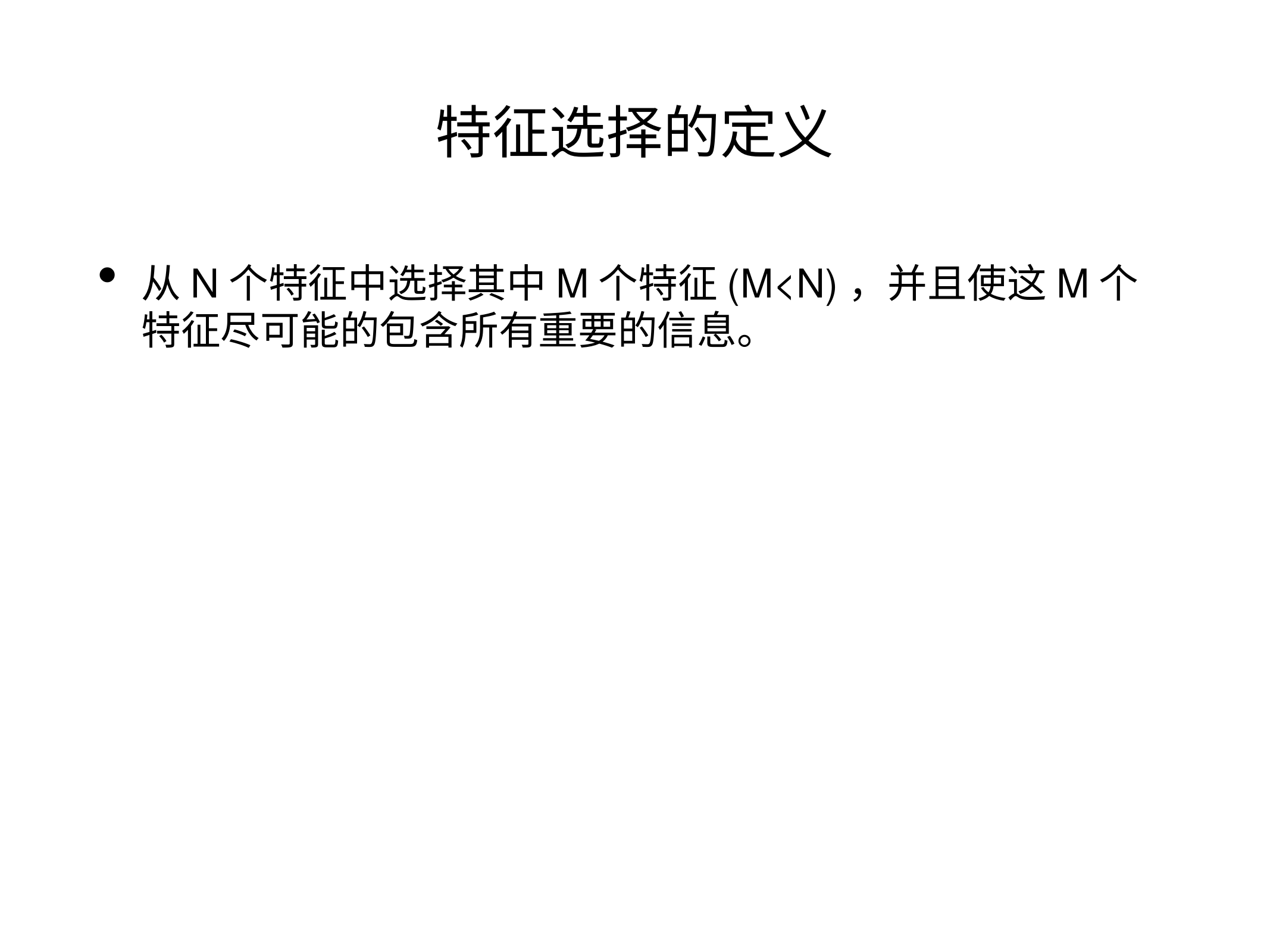

# 特征选择的定义
从N个特征中选择其中M个特征(M<N)，并且使这M个特征尽可能的包含所有重要的信息。